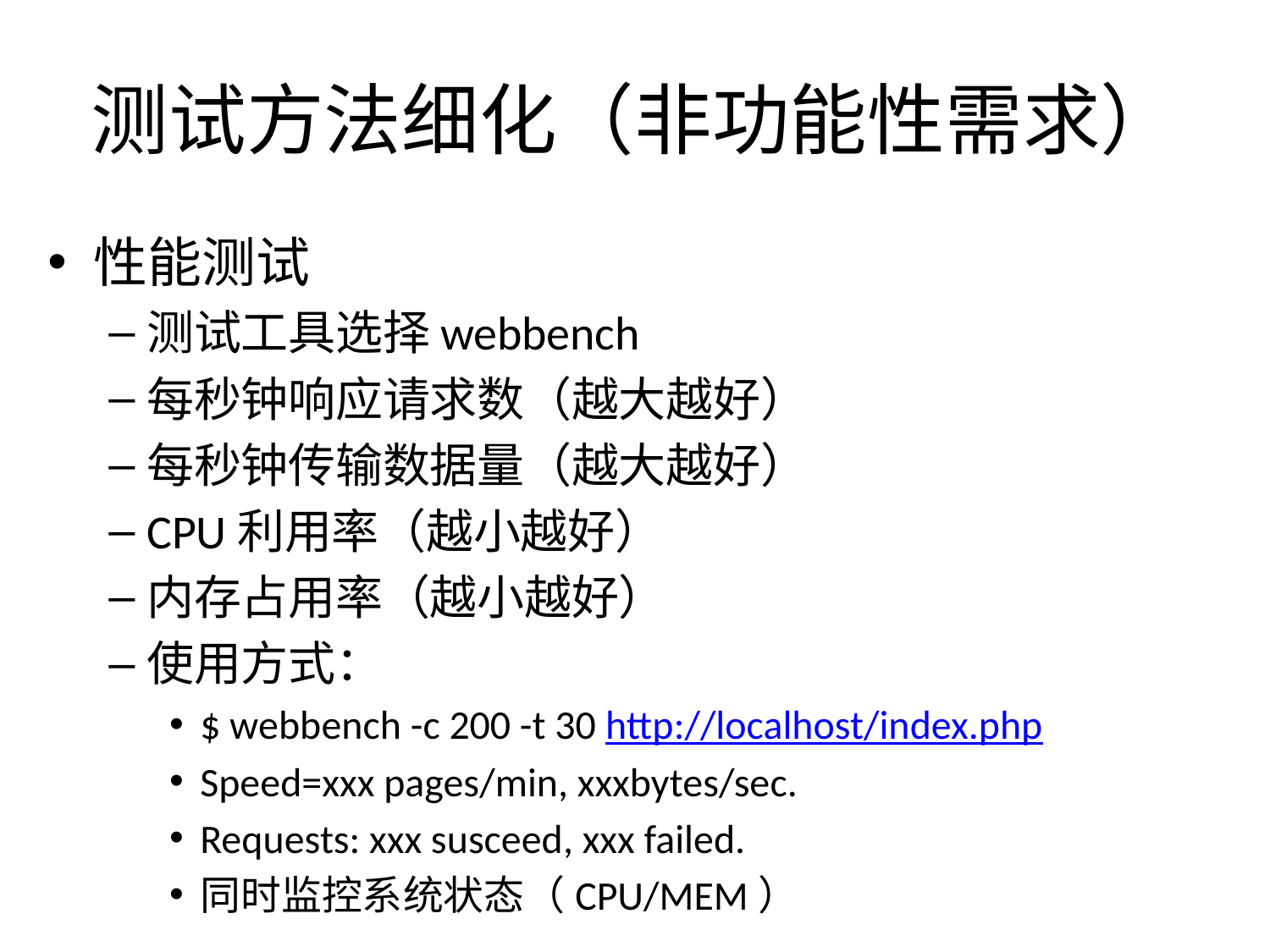

# 测试方法细化（非功能性需求）
性能测试
测试工具选择webbench
每秒钟响应请求数（越大越好）
每秒钟传输数据量（越大越好）
CPU利用率（越小越好）
内存占用率（越小越好）
使用方式：
$ webbench -c 200 -t 30 http://localhost/index.php
Speed=xxx pages/min, xxxbytes/sec.
Requests: xxx susceed, xxx failed.
同时监控系统状态（CPU/MEM）